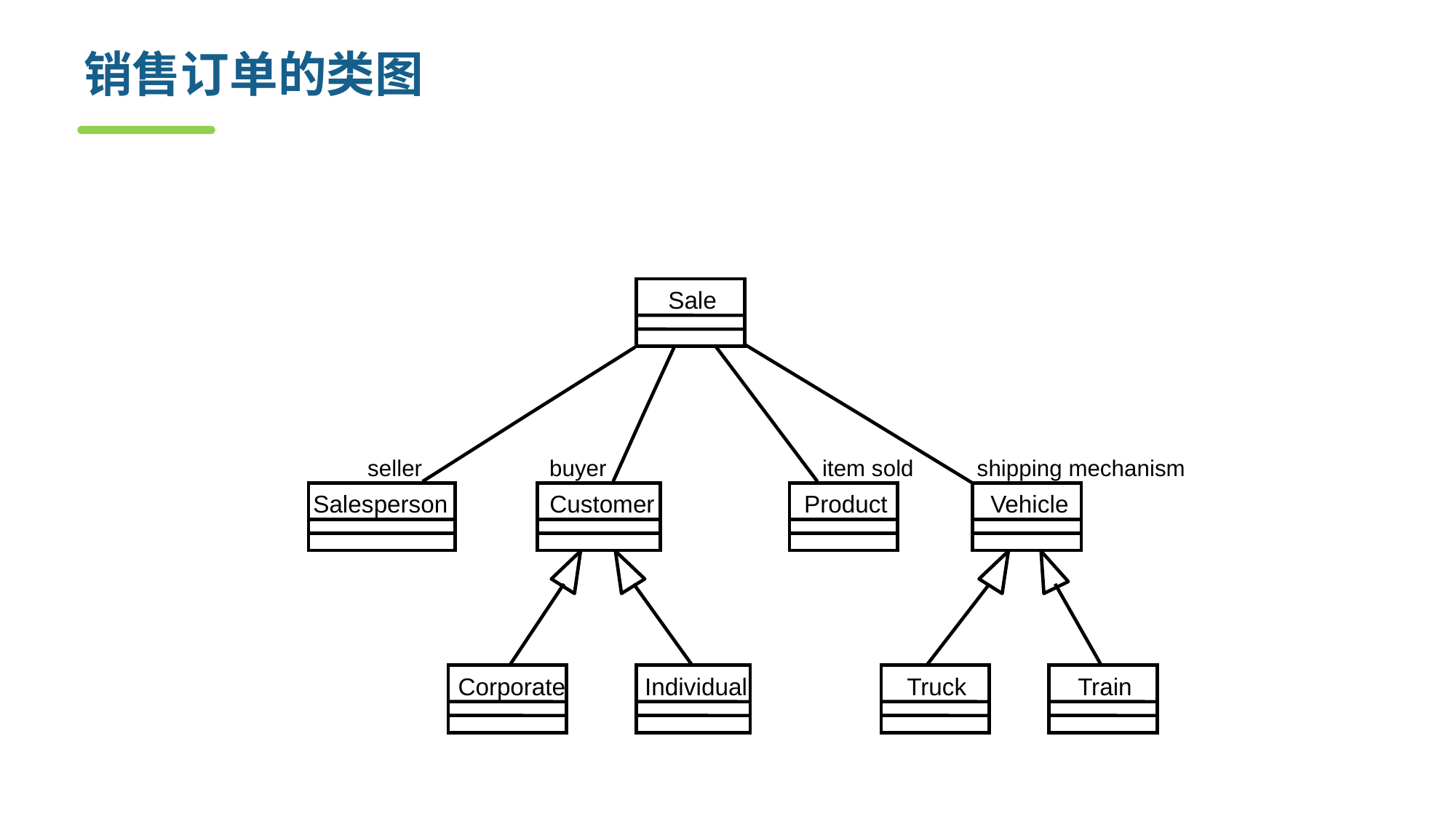

# 销售订单的类图

Sale

Salesperson
Customer
Product
Vehicle

Corporate
Individual
Truck
Train
seller
buyer
item sold
shipping mechanism
22